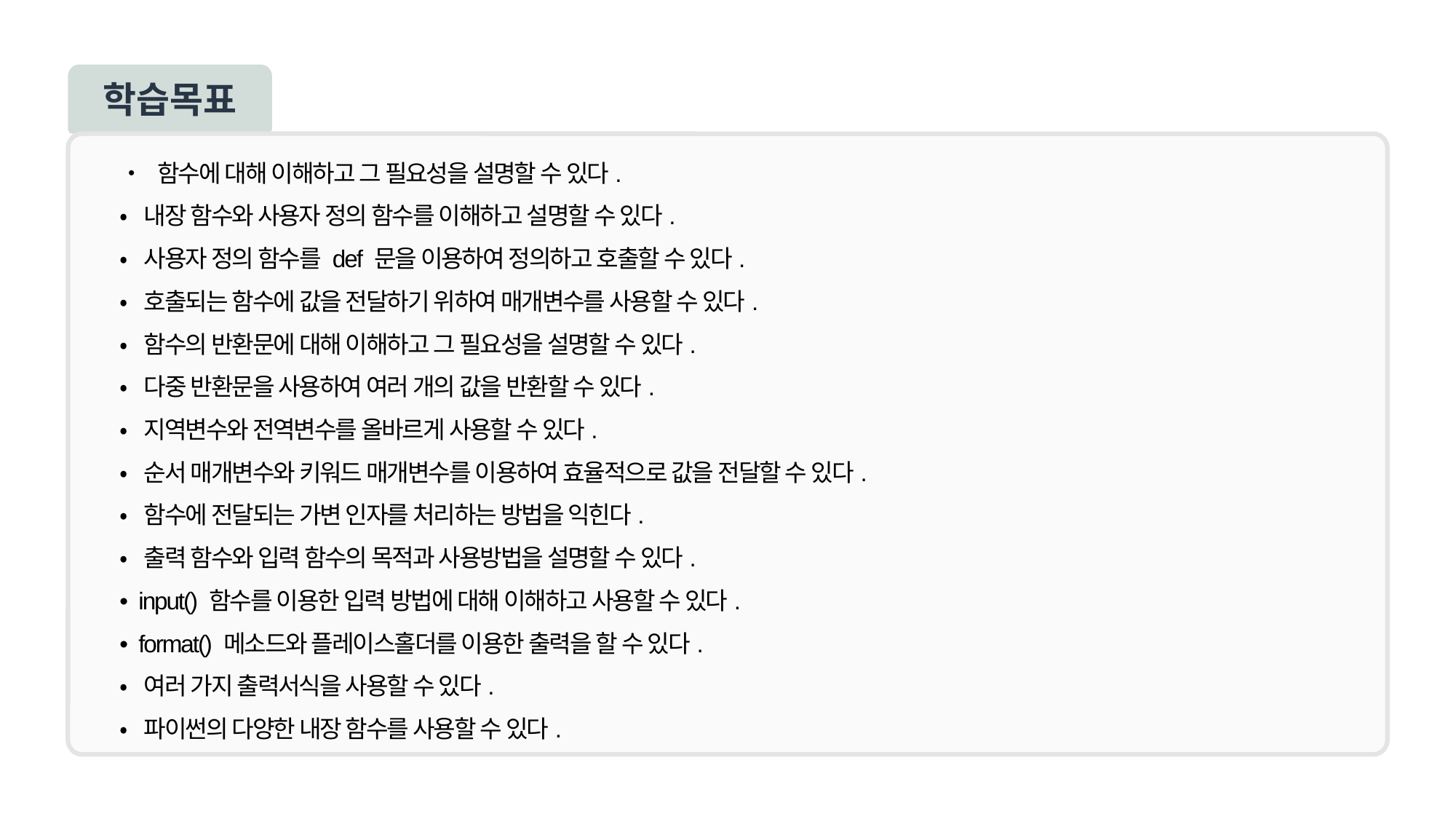

학습목표

•  함수에 대해 이해하고 그 필요성을 설명할 수 있다.
•  내장 함수와 사용자 정의 함수를 이해하고 설명할 수 있다.
•  사용자 정의 함수를 def 문을 이용하여 정의하고 호출할 수 있다.
•  호출되는 함수에 값을 전달하기 위하여 매개변수를 사용할 수 있다.
•  함수의 반환문에 대해 이해하고 그 필요성을 설명할 수 있다.
•  다중 반환문을 사용하여 여러 개의 값을 반환할 수 있다.
•  지역변수와 전역변수를 올바르게 사용할 수 있다.
•  순서 매개변수와 키워드 매개변수를 이용하여 효율적으로 값을 전달할 수 있다.
•  함수에 전달되는 가변 인자를 처리하는 방법을 익힌다.
•  출력 함수와 입력 함수의 목적과 사용방법을 설명할 수 있다.
•  input() 함수를 이용한 입력 방법에 대해 이해하고 사용할 수 있다.
•  format() 메소드와 플레이스홀더를 이용한 출력을 할 수 있다.
•  여러 가지 출력서식을 사용할 수 있다.
•  파이썬의 다양한 내장 함수를 사용할 수 있다.